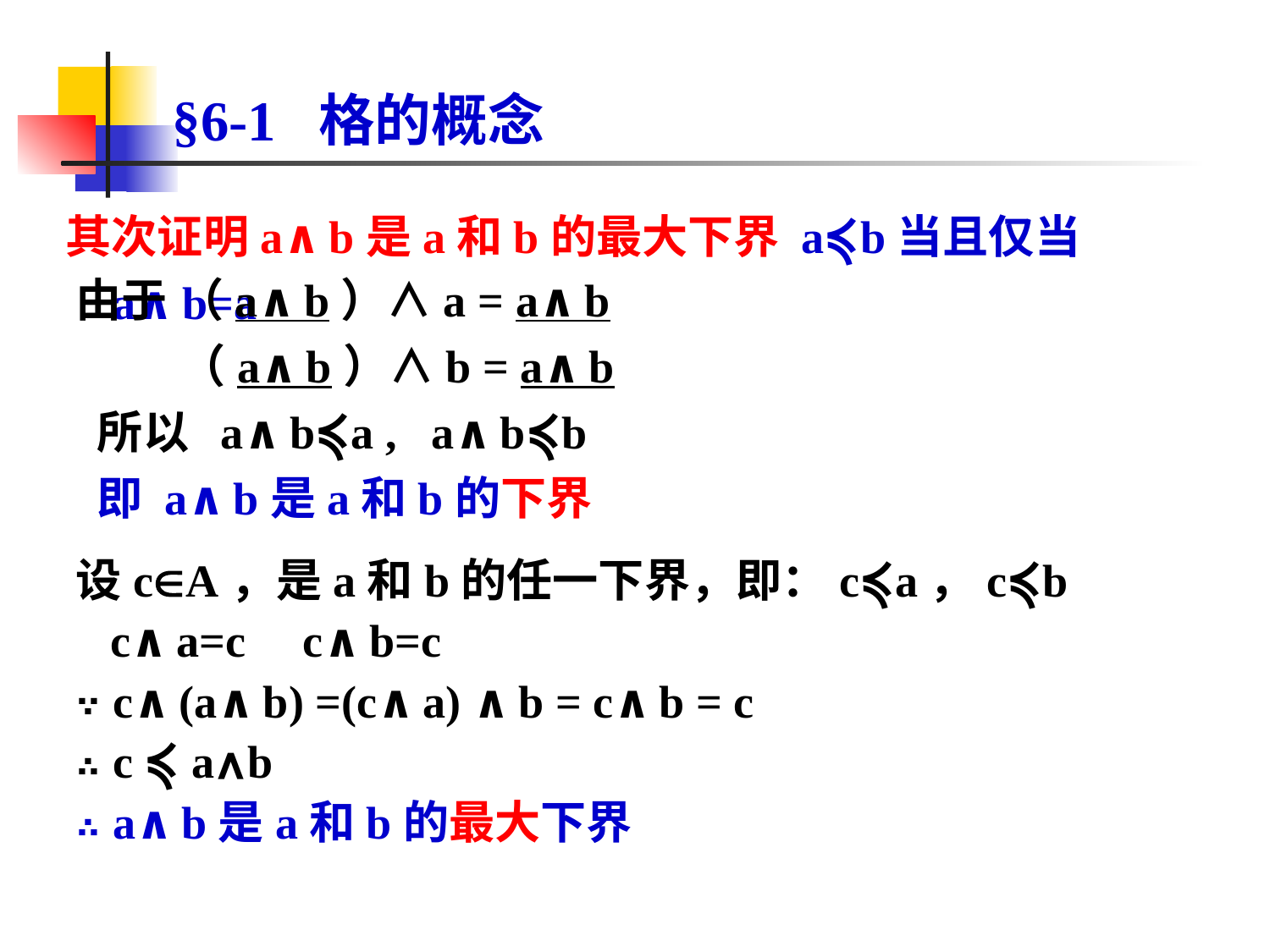

# §6-1  格的概念
其次证明a∧b是a和b的最大下界 a≼b当且仅当a∧b=a
由于 （a∧b）∧a = a∧b
         （a∧b）∧b = a∧b
 所以  a∧b≼a ,   a∧b≼b
 即 a∧b是a和b的下界
设c∈A，是a和b的任一下界，即：c≼a，c≼b
   c∧a=c     c∧b=c
∵ c∧(a∧b) =(c∧a) ∧b = c∧b = c
∴ c ≼ a∧b
∴ a∧b是a和b的最大下界
29